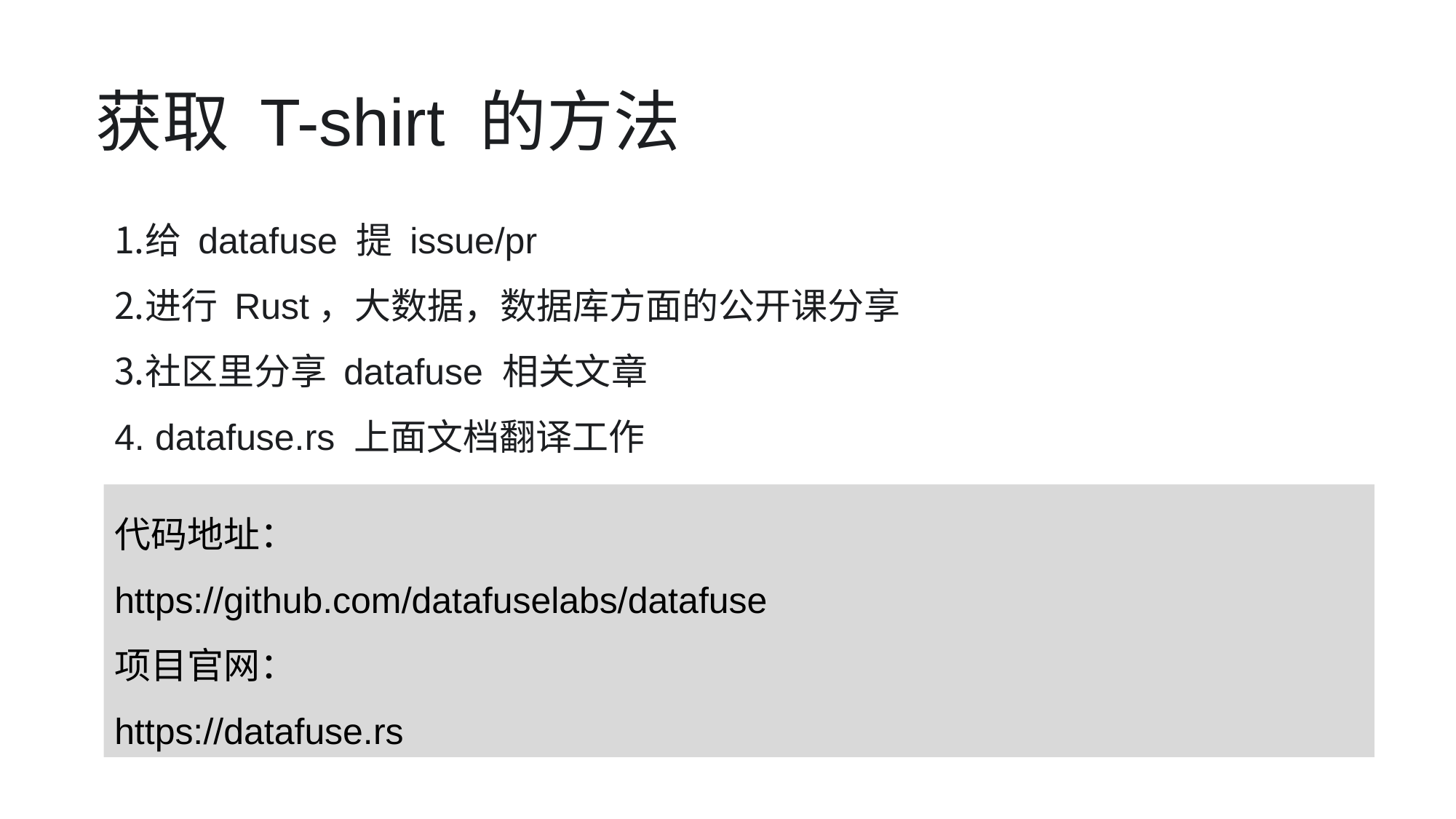

# 获取 T-shirt 的方法
给 datafuse 提 issue/pr
进行 Rust，大数据，数据库方面的公开课分享
社区里分享 datafuse 相关文章
 datafuse.rs 上面文档翻译工作
代码地址：
https://github.com/datafuselabs/datafuse
项目官网：
https://datafuse.rs